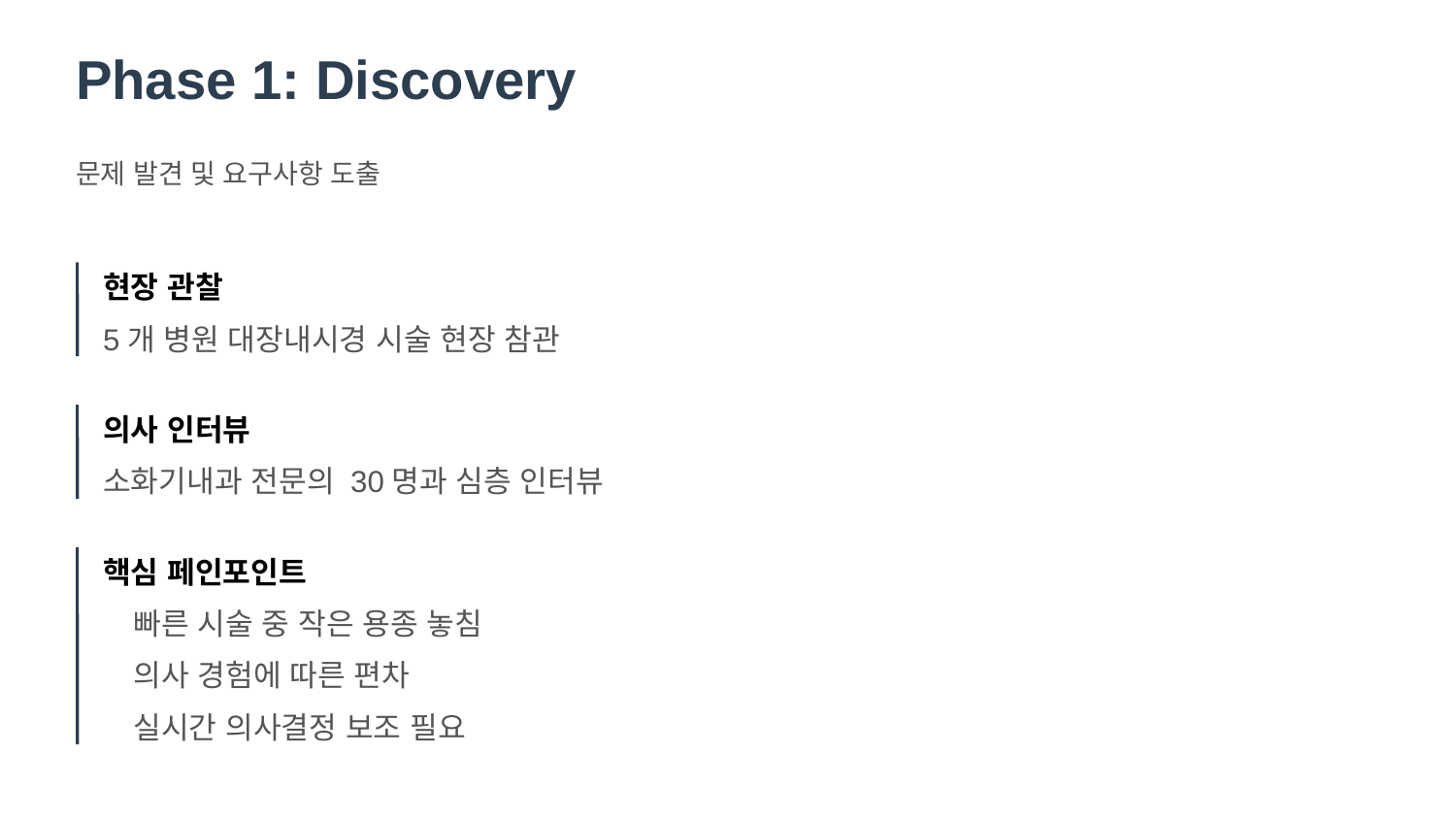

Phase 1: Discovery
문제 발견 및 요구사항 도출

현장 관찰
5개 병원 대장내시경 시술 현장 참관

의사 인터뷰
소화기내과 전문의 30명과 심층 인터뷰

핵심 페인포인트

빠른 시술 중 작은 용종 놓침
의사 경험에 따른 편차
실시간 의사결정 보조 필요